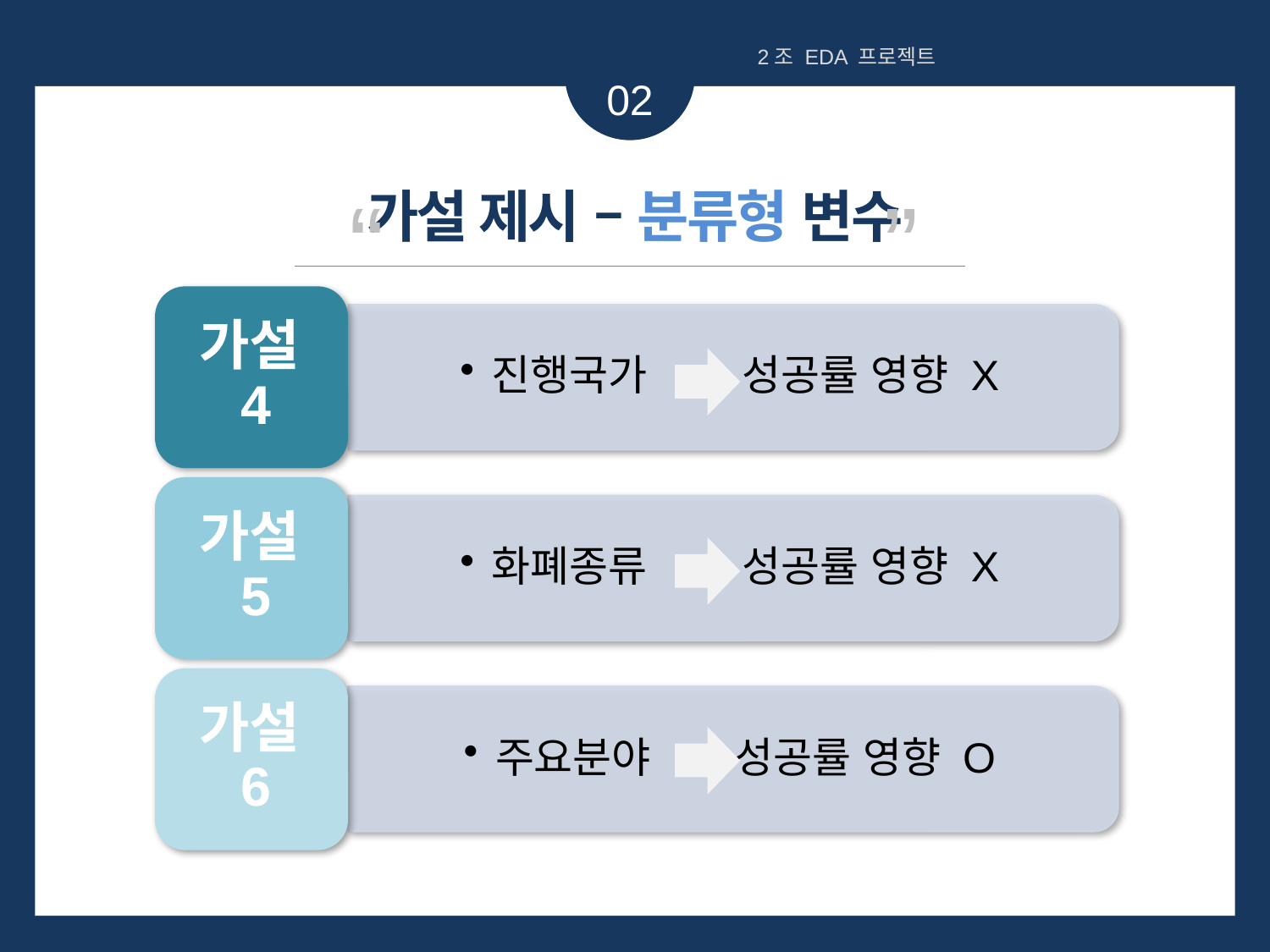

2조 EDA 프로젝트
02

“                 ”
가설 제시 – 분류형 변수
진행국가        성공률 영향 X
가설4
화폐종류        성공률 영향 X
가설5
주요분야       성공률 영향 O
가설6